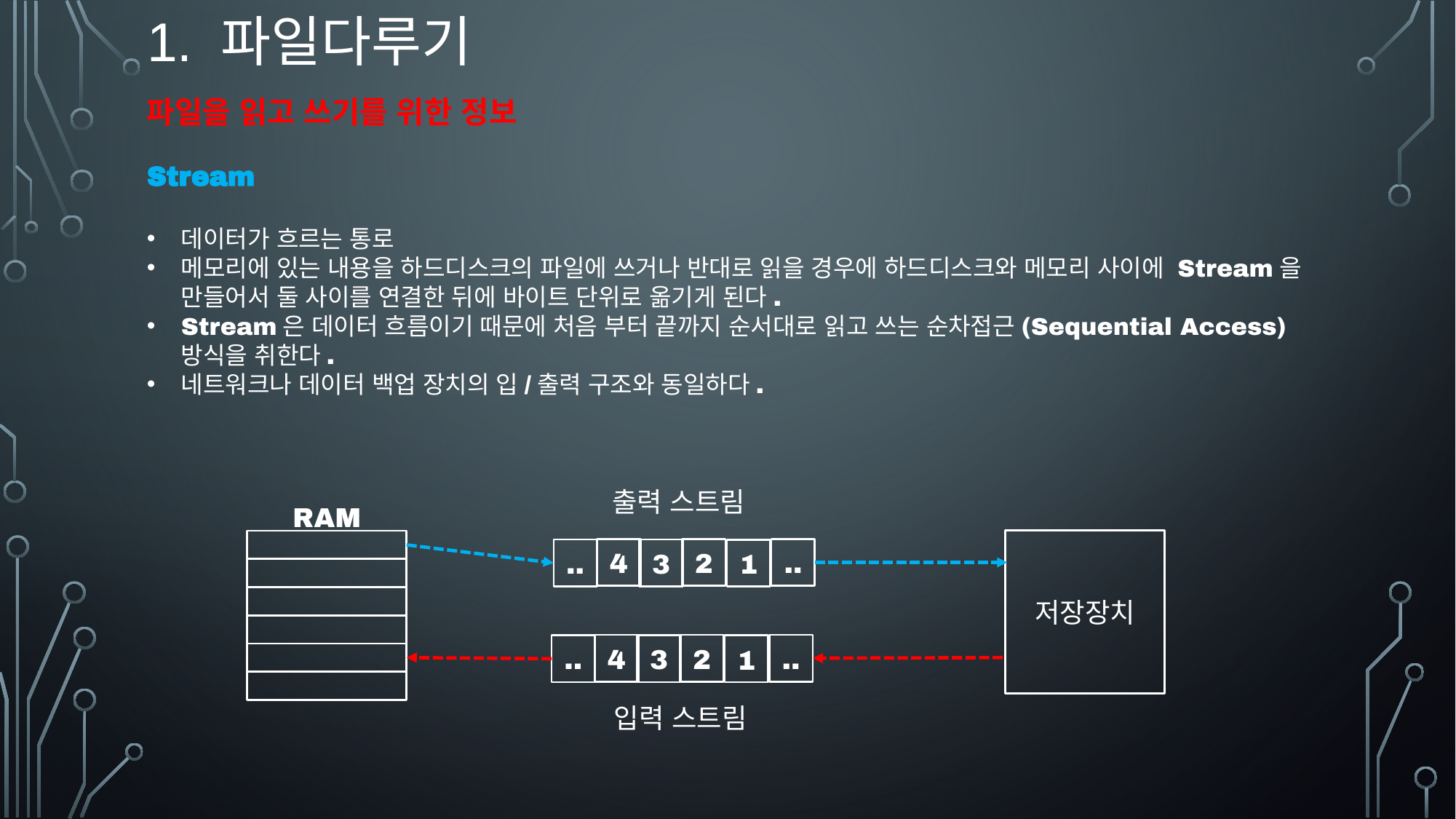

# 1. 파일다루기
파일을 읽고 쓰기를 위한 정보

Stream

데이터가 흐르는 통로
메모리에 있는 내용을 하드디스크의 파일에 쓰거나 반대로 읽을 경우에 하드디스크와 메모리 사이에 Stream을 만들어서 둘 사이를 연결한 뒤에 바이트 단위로 옮기게 된다.
Stream은 데이터 흐름이기 때문에 처음 부터 끝까지 순서대로 읽고 쓰는 순차접근(Sequential Access) 방식을 취한다.
네트워크나 데이터 백업 장치의 입/출력 구조와 동일하다.
출력 스트림
RAM

저장장치
4
2
..
..
3
1
4
2
..
..
3
1
입력 스트림